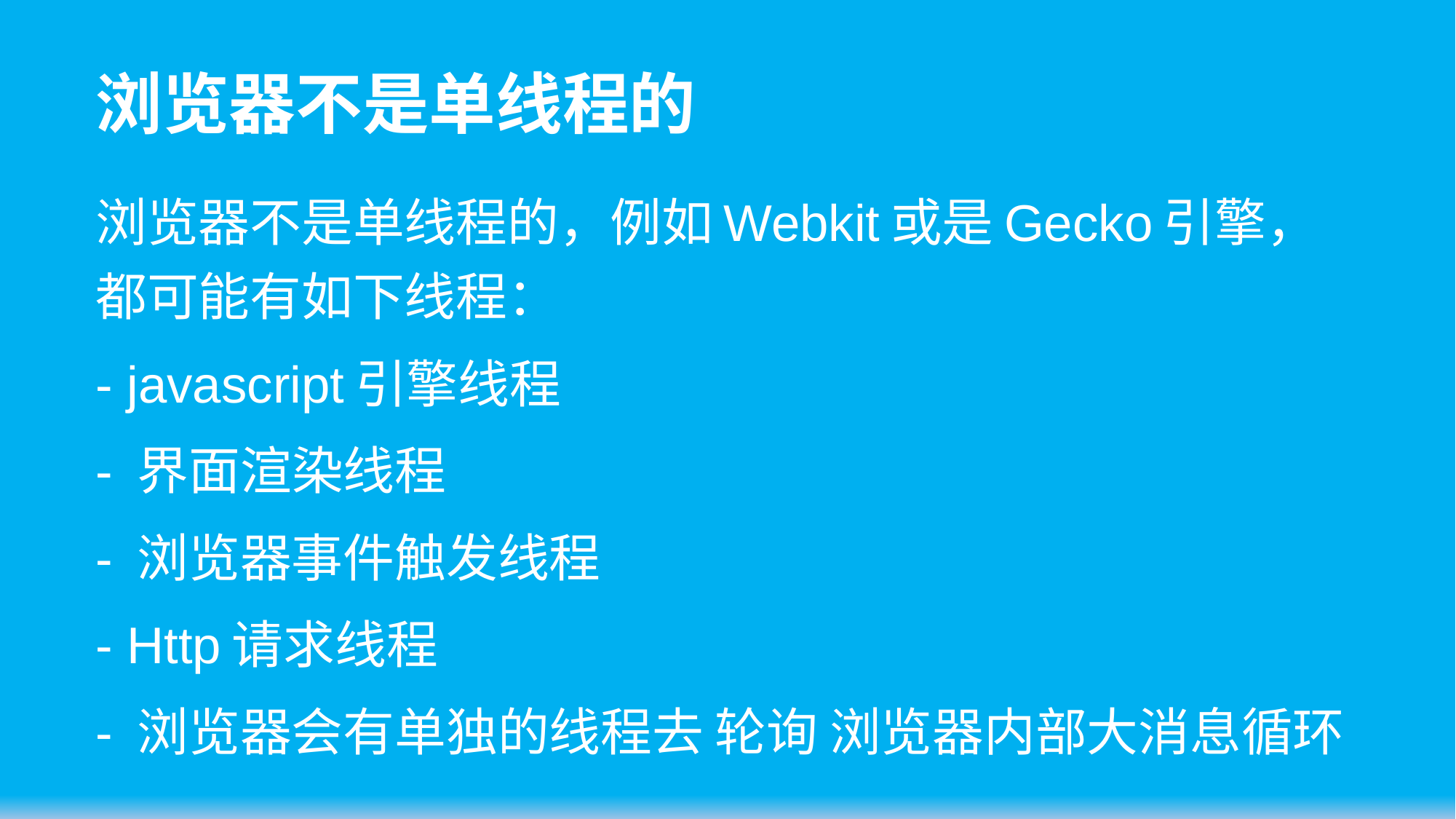

# 浏览器不是单线程的
浏览器不是单线程的，例如Webkit或是Gecko引擎，都可能有如下线程：
- javascript引擎线程
- 界面渲染线程
- 浏览器事件触发线程
- Http请求线程
- 浏览器会有单独的线程去 轮询 浏览器内部大消息循环